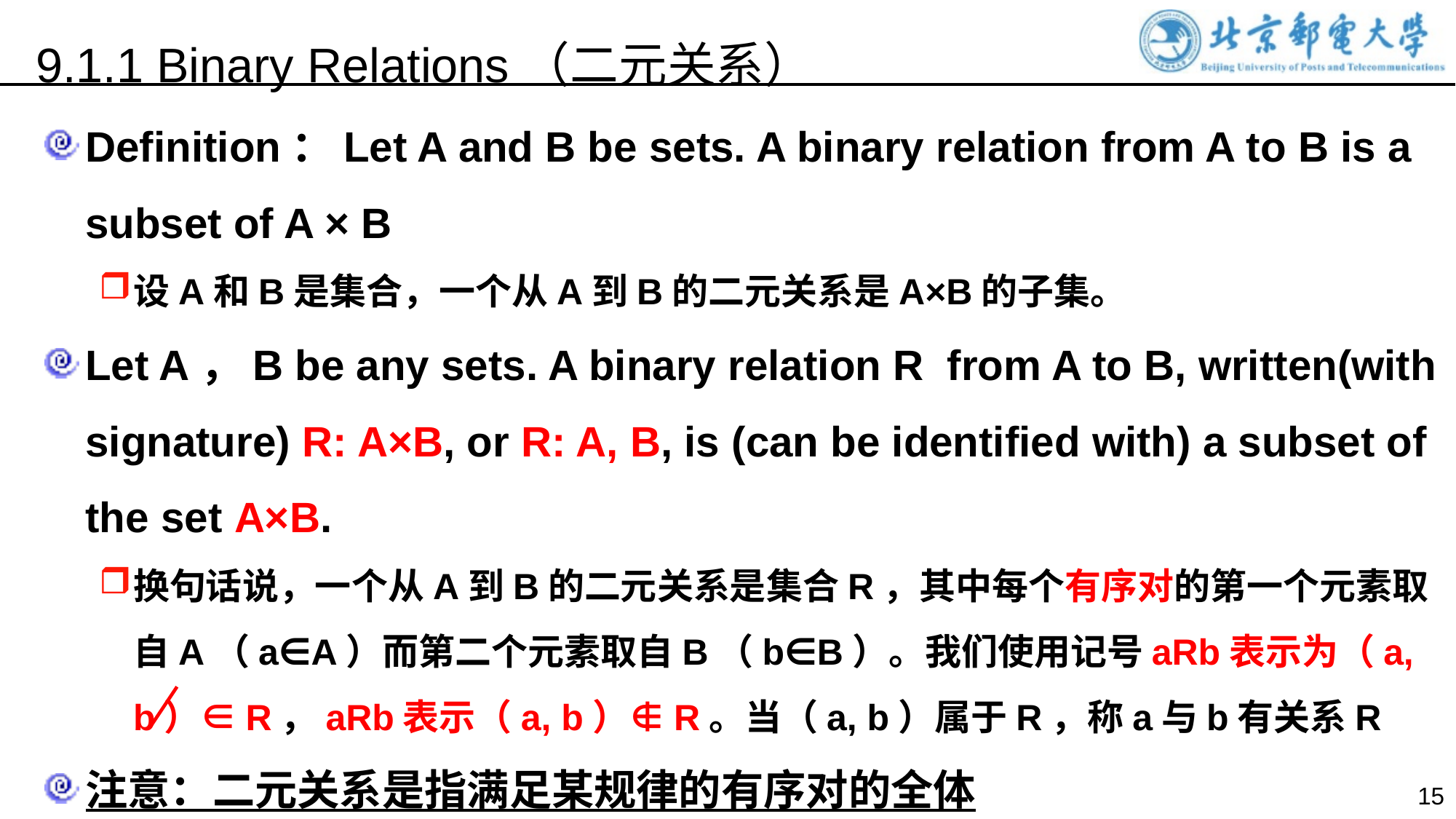

9.1.1 Binary Relations（二元关系）
Definition：Let A and B be sets. A binary relation from A to B is a subset of A × B
设A和B是集合，一个从A到B的二元关系是A×B的子集。
Let A，B be any sets. A binary relation R  from A to B, written(with signature) R: A×B, or R: A, B, is (can be identified with) a subset of the set A×B.
换句话说，一个从A到B的二元关系是集合R，其中每个有序对的第一个元素取自A（a∈A）而第二个元素取自B（b∈B）。我们使用记号aRb表示为（a, b）∈R，aRb表示（a, b）∉R。当（a, b）属于R，称a与b有关系R
注意：二元关系是指满足某规律的有序对的全体